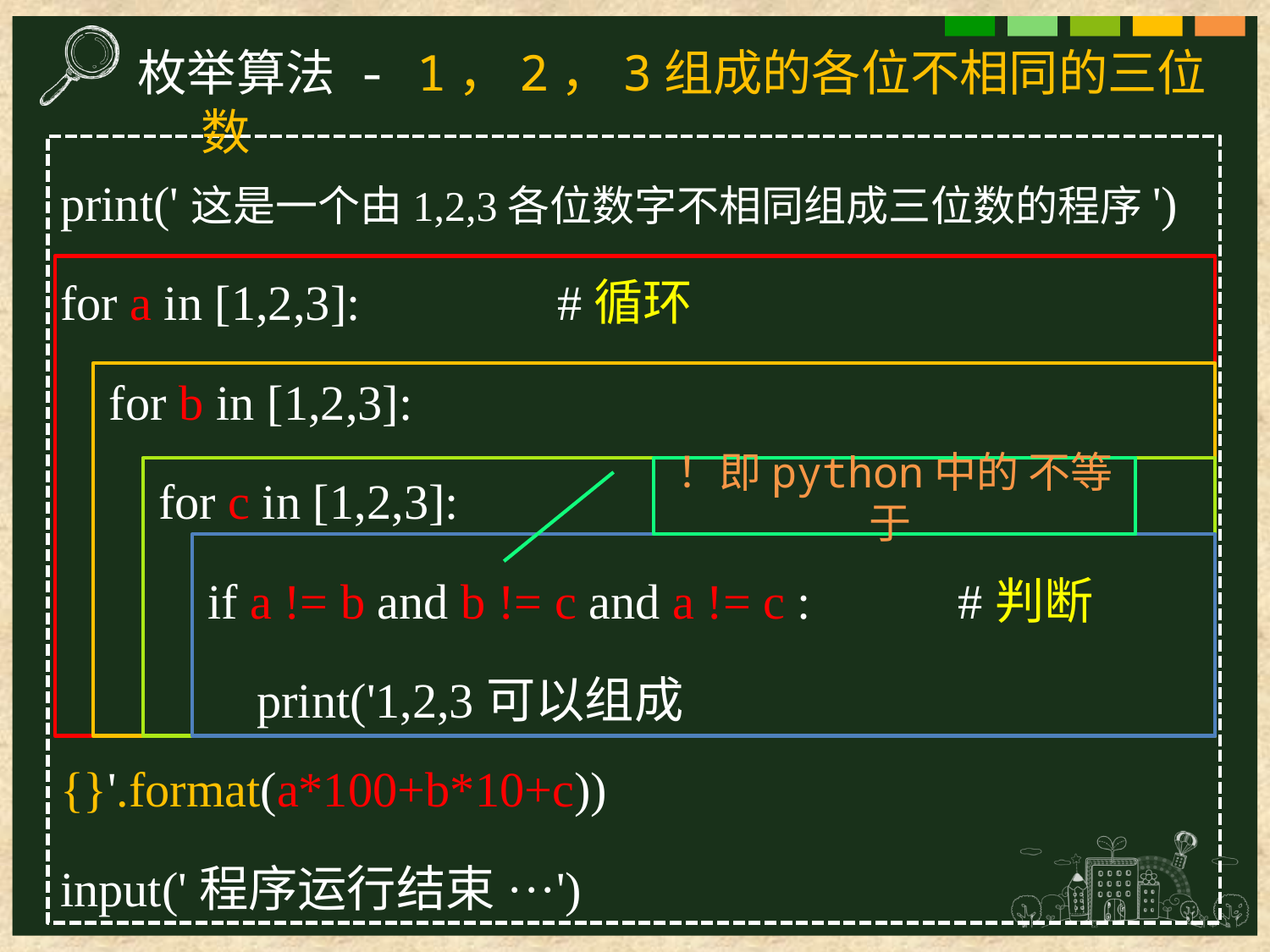

枚举算法 - 1，2，3组成的各位不相同的三位数
print('这是一个由1,2,3各位数字不相同组成三位数的程序')
for a in [1,2,3]:                #循环
    for b in [1,2,3]:
        for c in [1,2,3]:
            if a != b and b != c and a != c :            #判断
                print('1,2,3可以组成{}'.format(a*100+b*10+c))
input('程序运行结束···')

！即python中的 不等于